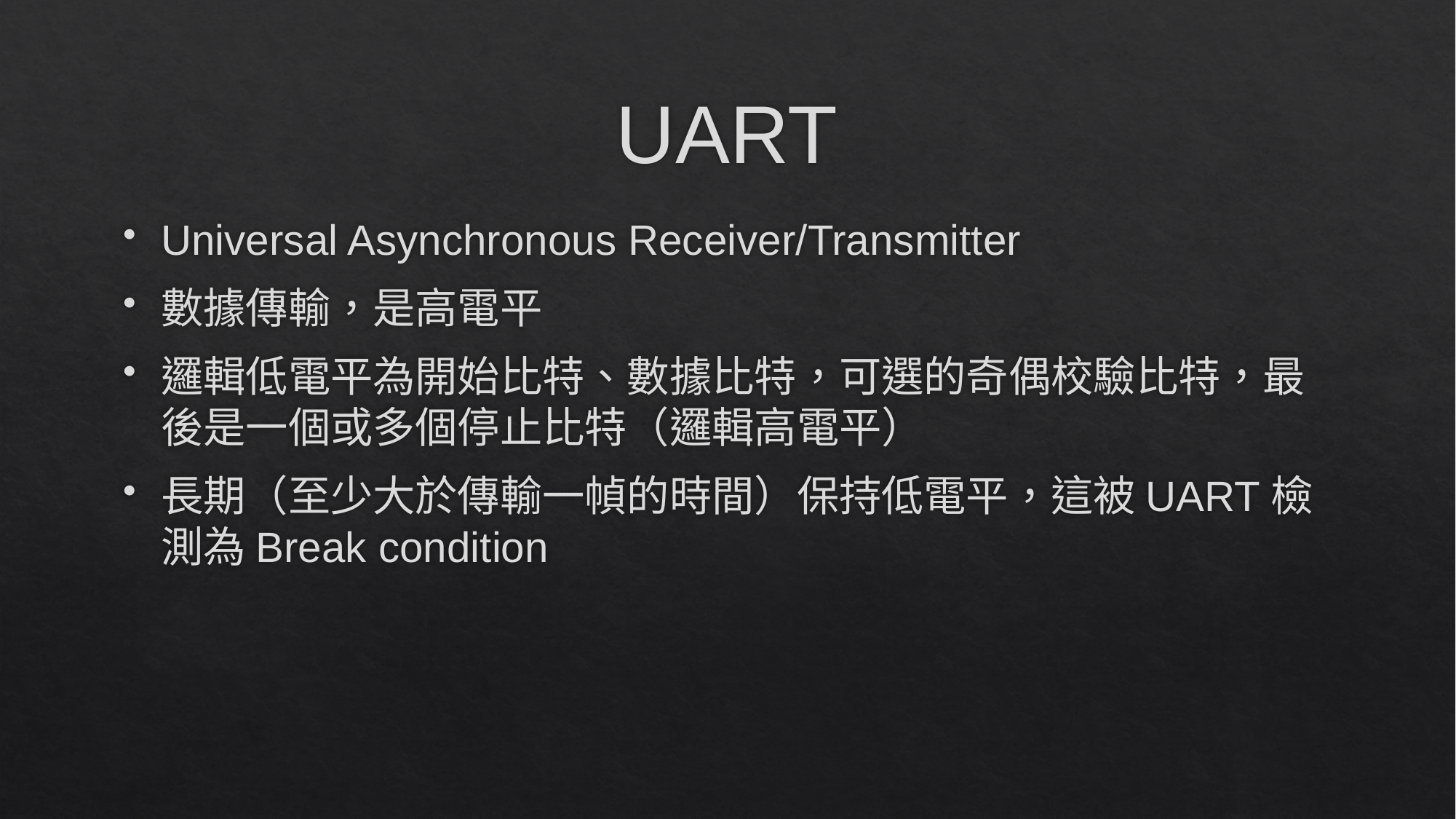

# UART
Universal Asynchronous Receiver/Transmitter
數據傳輸，是高電平
邏輯低電平為開始比特、數據比特，可選的奇偶校驗比特，最後是一個或多個停止比特（邏輯高電平）
長期（至少大於傳輸一幀的時間）保持低電平，這被UART檢測為Break condition